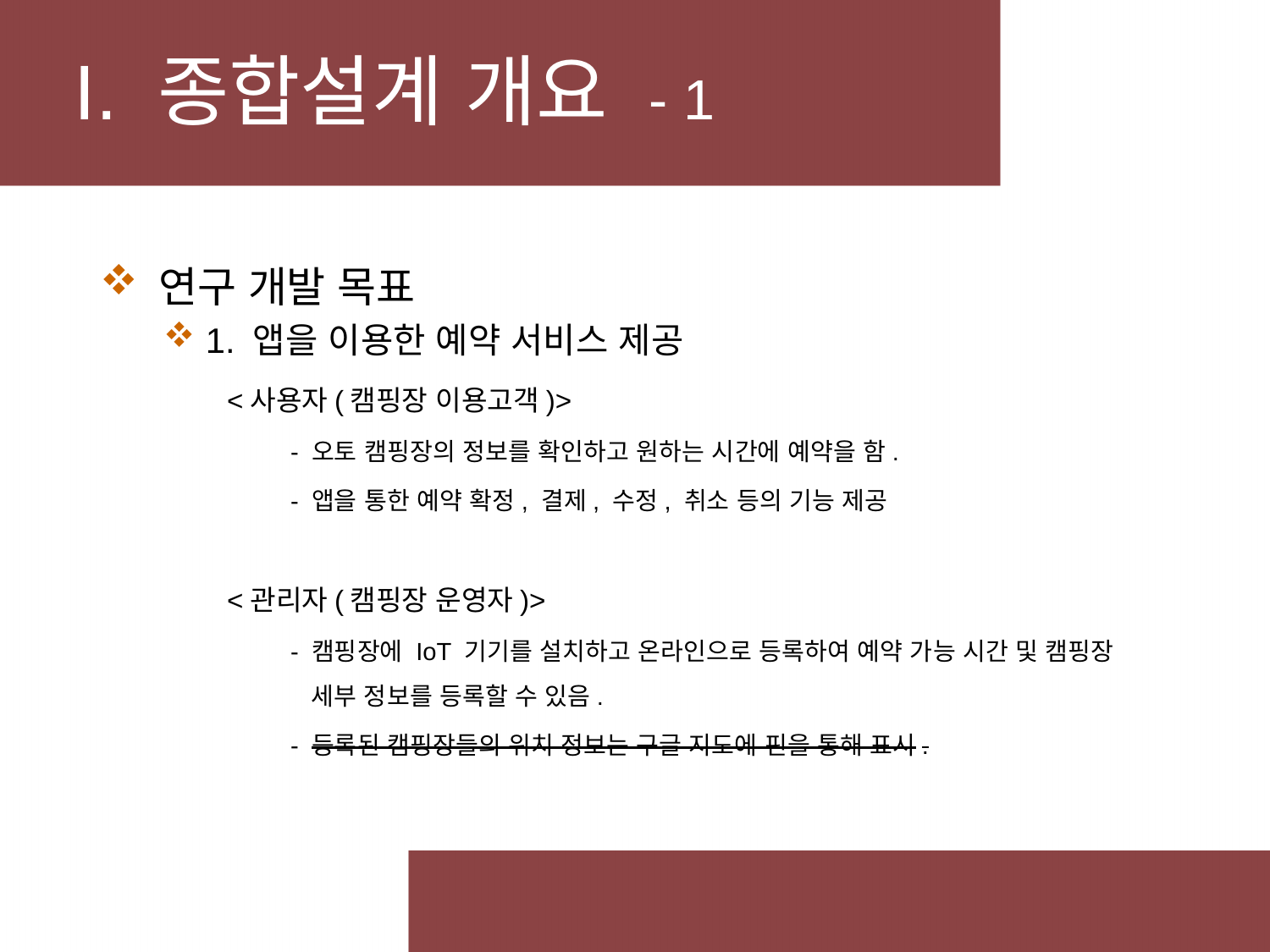

# I. 종합설계 개요 - 1
 연구 개발 목표
 1. 앱을 이용한 예약 서비스 제공
<사용자(캠핑장 이용고객)>
- 오토 캠핑장의 정보를 확인하고 원하는 시간에 예약을 함.
- 앱을 통한 예약 확정, 결제, 수정, 취소 등의 기능 제공
<관리자(캠핑장 운영자)>
- 캠핑장에 IoT 기기를 설치하고 온라인으로 등록하여 예약 가능 시간 및 캠핑장
   세부 정보를 등록할 수 있음.
- 등록된 캠핑장들의 위치 정보는 구글 지도에 핀을 통해 표시.